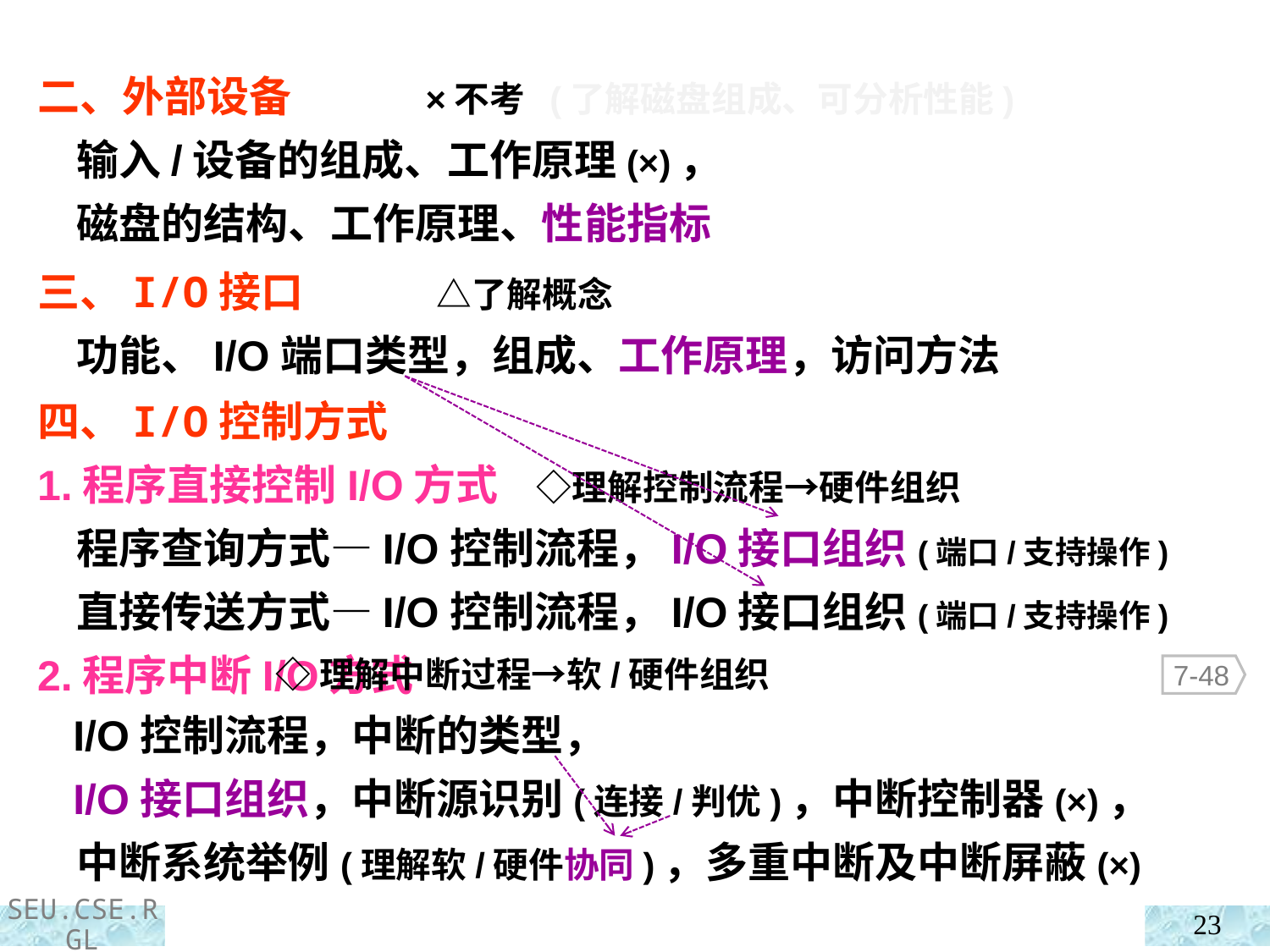

二、外部设备             ×不考  (了解磁盘组成、可分析性能)
   输入/设备的组成、工作原理(×)，
   磁盘的结构、工作原理、性能指标
三、I/O接口              △了解概念
   功能、I/O端口类型，组成、工作原理，访问方法
四、I/O控制方式
1.程序直接控制I/O方式    ◇理解控制流程→硬件组织
   程序查询方式—I/O控制流程，I/O接口组织(端口/支持操作)
   直接传送方式—I/O控制流程，I/O接口组织(端口/支持操作)
2.程序中断I/O方式
                         ◇理解中断过程→软/硬件组织
   I/O控制流程，中断的类型，
   I/O接口组织，中断源识别(连接/判优)，中断控制器(×)，
   中断系统举例(理解软/硬件协同)，多重中断及中断屏蔽(×)
7-48
23